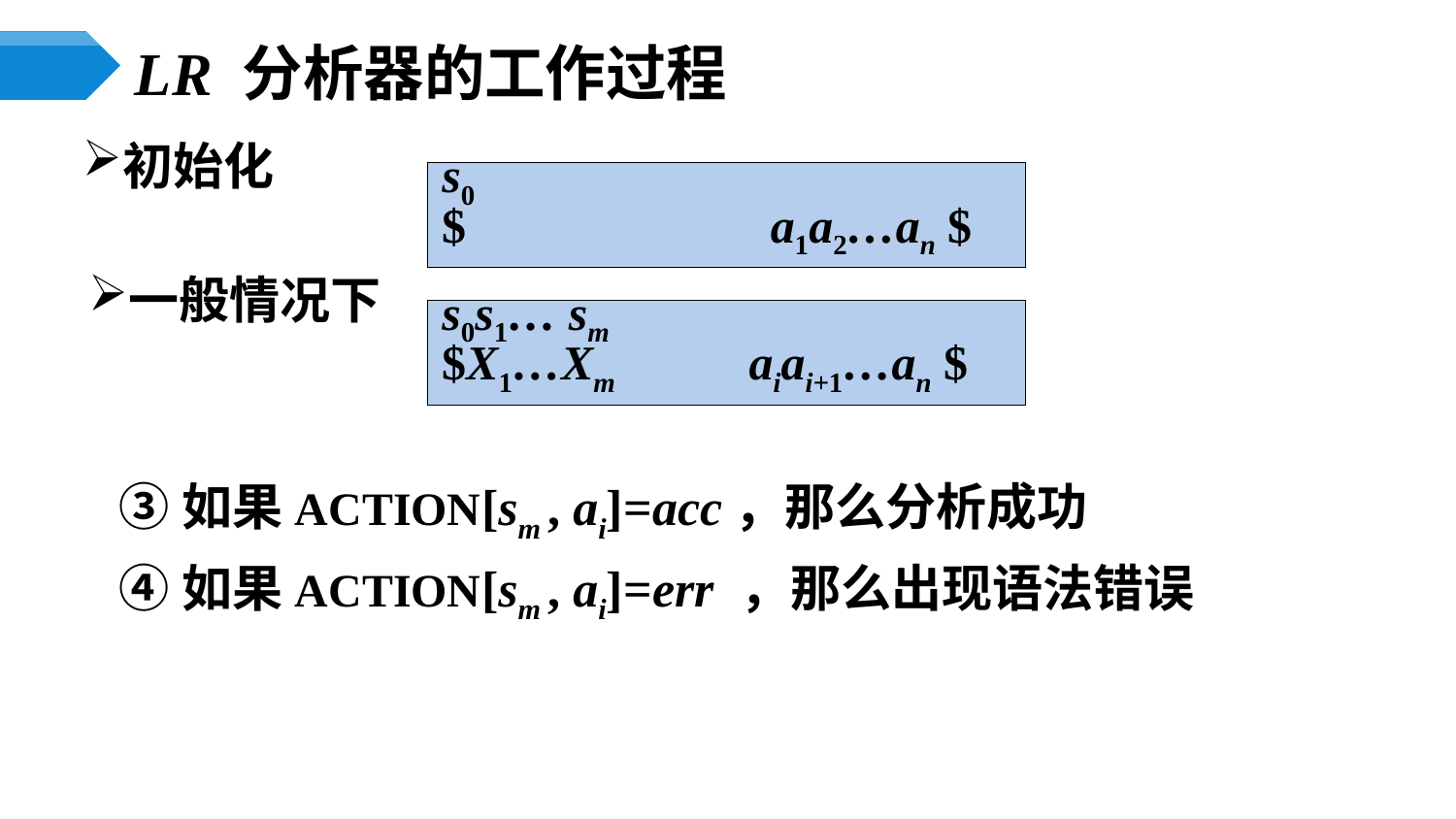

# LR 分析器的工作过程
初始化
s0
$	                          a1a2…an $
一般情况下
s0s1… sm
$X1…Xm                   aiai+1…an $
③如果ACTION[sm , ai]=acc，那么分析成功
④如果ACTION[sm , ai]=err ，那么出现语法错误